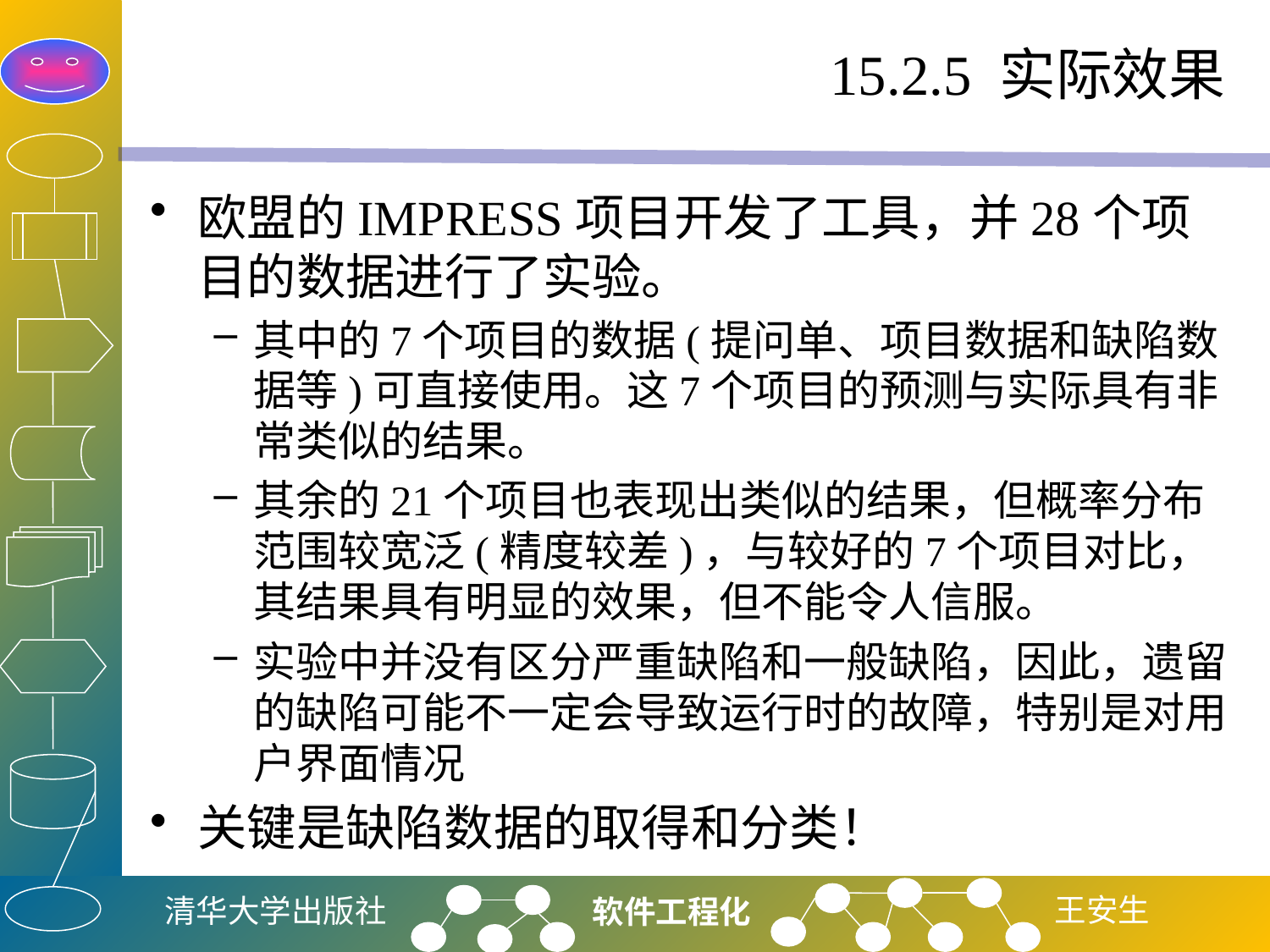

# 15.2.5 实际效果
欧盟的IMPRESS项目开发了工具，并28个项目的数据进行了实验。
其中的7个项目的数据(提问单、项目数据和缺陷数据等)可直接使用。这7个项目的预测与实际具有非常类似的结果。
其余的21个项目也表现出类似的结果，但概率分布范围较宽泛(精度较差)，与较好的7个项目对比，其结果具有明显的效果，但不能令人信服。
实验中并没有区分严重缺陷和一般缺陷，因此，遗留的缺陷可能不一定会导致运行时的故障，特别是对用户界面情况
关键是缺陷数据的取得和分类！